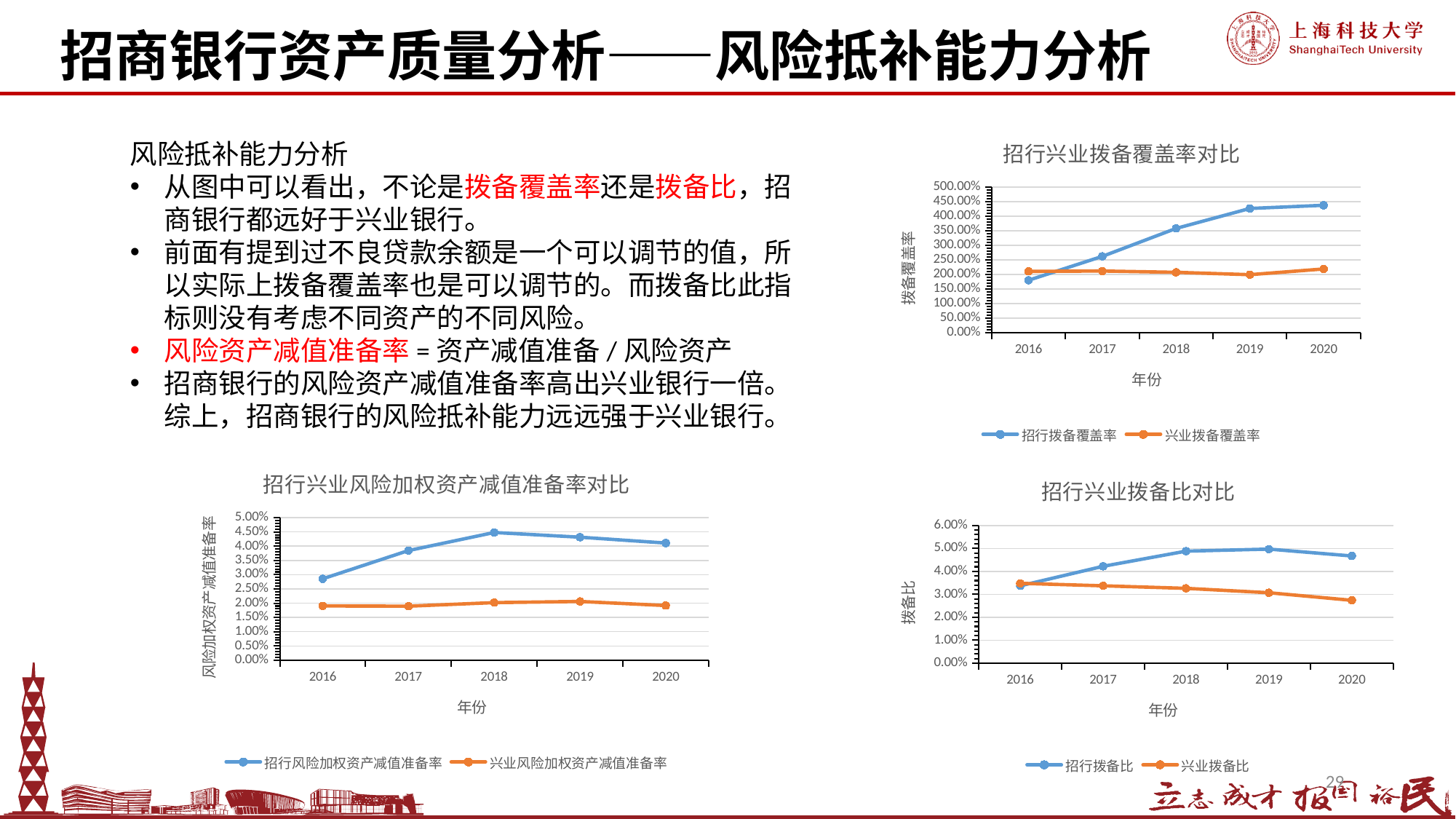

招商银行资产质量分析——风险抵补能力分析

### Chart: 招行兴业拨备覆盖率对比

| Category | 招行拨备覆盖率 | 兴业拨备覆盖率 |
|---|---|---|
| 2016 | 1.8002 | 2.1051 |
| 2017 | 2.6211 | 2.1178 |
| 2018 | 3.5818 | 2.0728 |
| 2019 | 4.2678 | 1.9913 |
| 2020 | 4.3768 | 2.1883 |
风险抵补能力分析
从图中可以看出，不论是拨备覆盖率还是拨备比，招商银行都远好于兴业银行。
前面有提到过不良贷款余额是一个可以调节的值，所以实际上拨备覆盖率也是可以调节的。而拨备比此指标则没有考虑不同资产的不同风险。
风险资产减值准备率=资产减值准备/风险资产
招商银行的风险资产减值准备率高出兴业银行一倍。综上，招商银行的风险抵补能力远远强于兴业银行。

### Chart: 招行兴业风险加权资产减值准备率对比

| Category | 招行风险加权资产减值准备率 | 兴业风险加权资产减值准备率 |
|---|---|---|
| 2016 | 0.02855827333946898 | 0.019052227423341925 |
| 2017 | 0.03846100745381442 | 0.018962013664675977 |
| 2018 | 0.04479018945550293 | 0.02020081046571679 |
| 2019 | 0.04314805144570157 | 0.02060775717195076 |
| 2020 | 0.04109310776696581 | 0.019185325074032145 |

### Chart: 招行兴业拨备比对比

| Category | 招行拨备比 | 兴业拨备比 |
|---|---|---|
| 2016 | 0.0337 | 0.0348 |
| 2017 | 0.0422 | 0.0337 |
| 2018 | 0.0488 | 0.0326 |
| 2019 | 0.0497 | 0.0307 |
| 2020 | 0.0467 | 0.0274 |
29